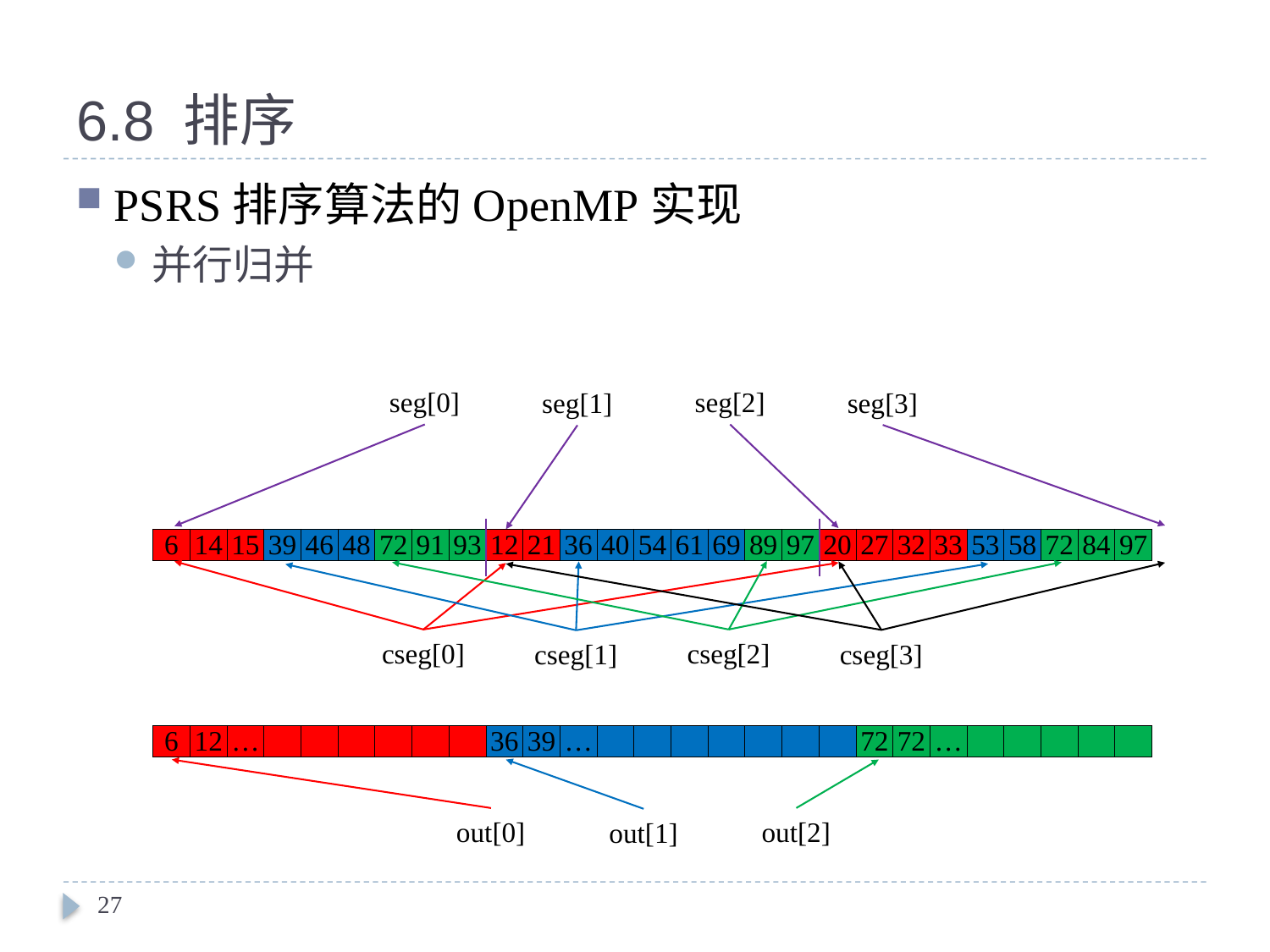

# 6.8 排序
PSRS排序算法的OpenMP实现
并行归并
seg[0]
seg[2]
seg[3]
seg[1]
| 6 | 14 | 15 | 39 | 46 | 48 | 72 | 91 | 93 | 12 | 21 | 36 | 40 | 54 | 61 | 69 | 89 | 97 | 20 | 27 | 32 | 33 | 53 | 58 | 72 | 84 | 97 |
| --- | --- | --- | --- | --- | --- | --- | --- | --- | --- | --- | --- | --- | --- | --- | --- | --- | --- | --- | --- | --- | --- | --- | --- | --- | --- | --- |
cseg[0]
cseg[2]
cseg[3]
cseg[1]
| 6 | 12 | … |  |  |  |  |  |  | 36 | 39 | … |  |  |  |  |  |  |  | 72 | 72 | … |  |  |  |  |  |
| --- | --- | --- | --- | --- | --- | --- | --- | --- | --- | --- | --- | --- | --- | --- | --- | --- | --- | --- | --- | --- | --- | --- | --- | --- | --- | --- |
out[0]
out[2]
out[1]
27